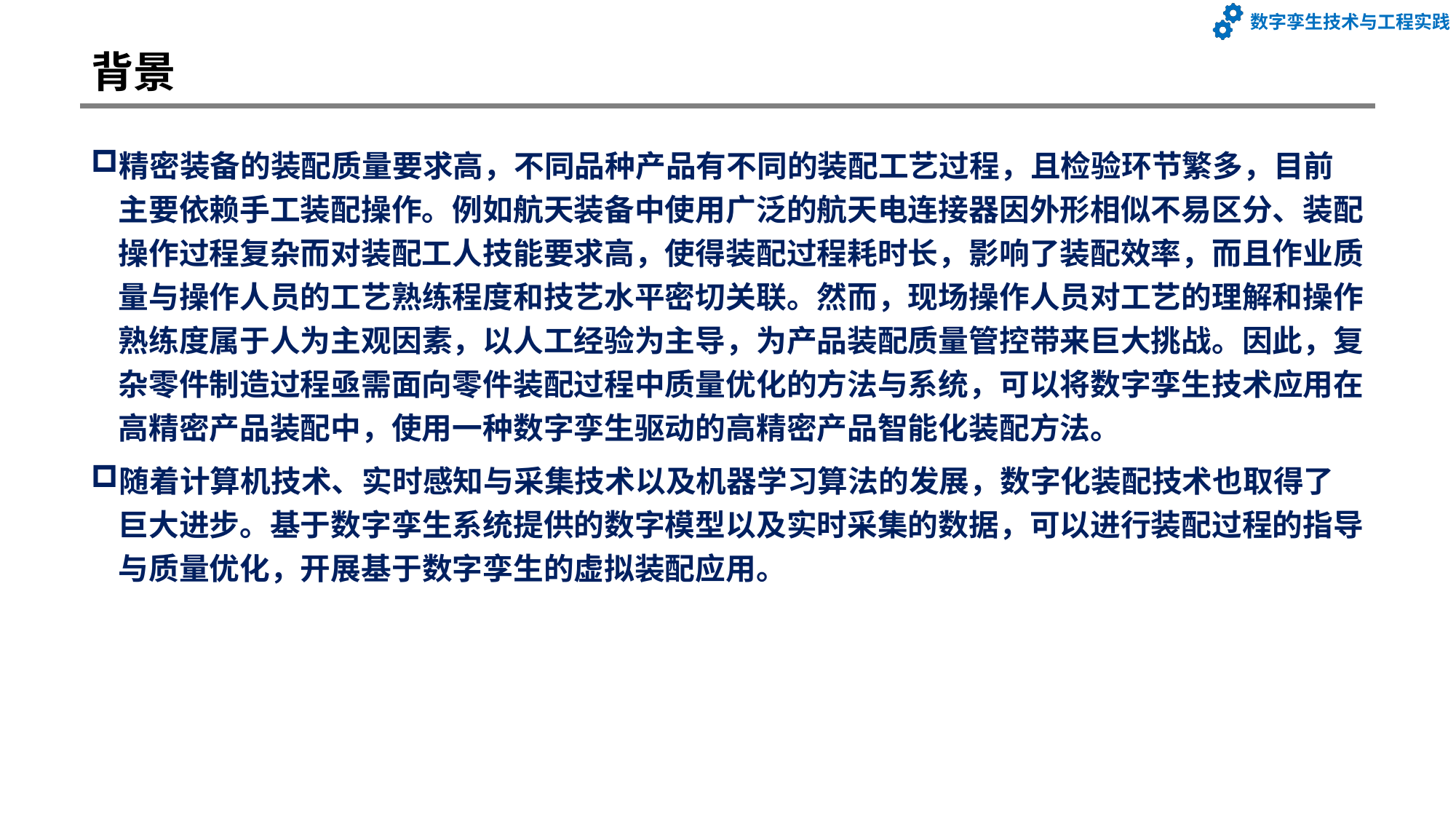

# 背景
精密装备的装配质量要求高，不同品种产品有不同的装配工艺过程，且检验环节繁多，目前主要依赖手工装配操作。例如航天装备中使用广泛的航天电连接器因外形相似不易区分、装配操作过程复杂而对装配工人技能要求高，使得装配过程耗时长，影响了装配效率，而且作业质量与操作人员的工艺熟练程度和技艺水平密切关联。然而，现场操作人员对工艺的理解和操作熟练度属于人为主观因素，以人工经验为主导，为产品装配质量管控带来巨大挑战。因此，复杂零件制造过程亟需面向零件装配过程中质量优化的方法与系统，可以将数字孪生技术应用在高精密产品装配中，使用一种数字孪生驱动的高精密产品智能化装配方法。
随着计算机技术、实时感知与采集技术以及机器学习算法的发展，数字化装配技术也取得了巨大进步。基于数字孪生系统提供的数字模型以及实时采集的数据，可以进行装配过程的指导与质量优化，开展基于数字孪生的虚拟装配应用。